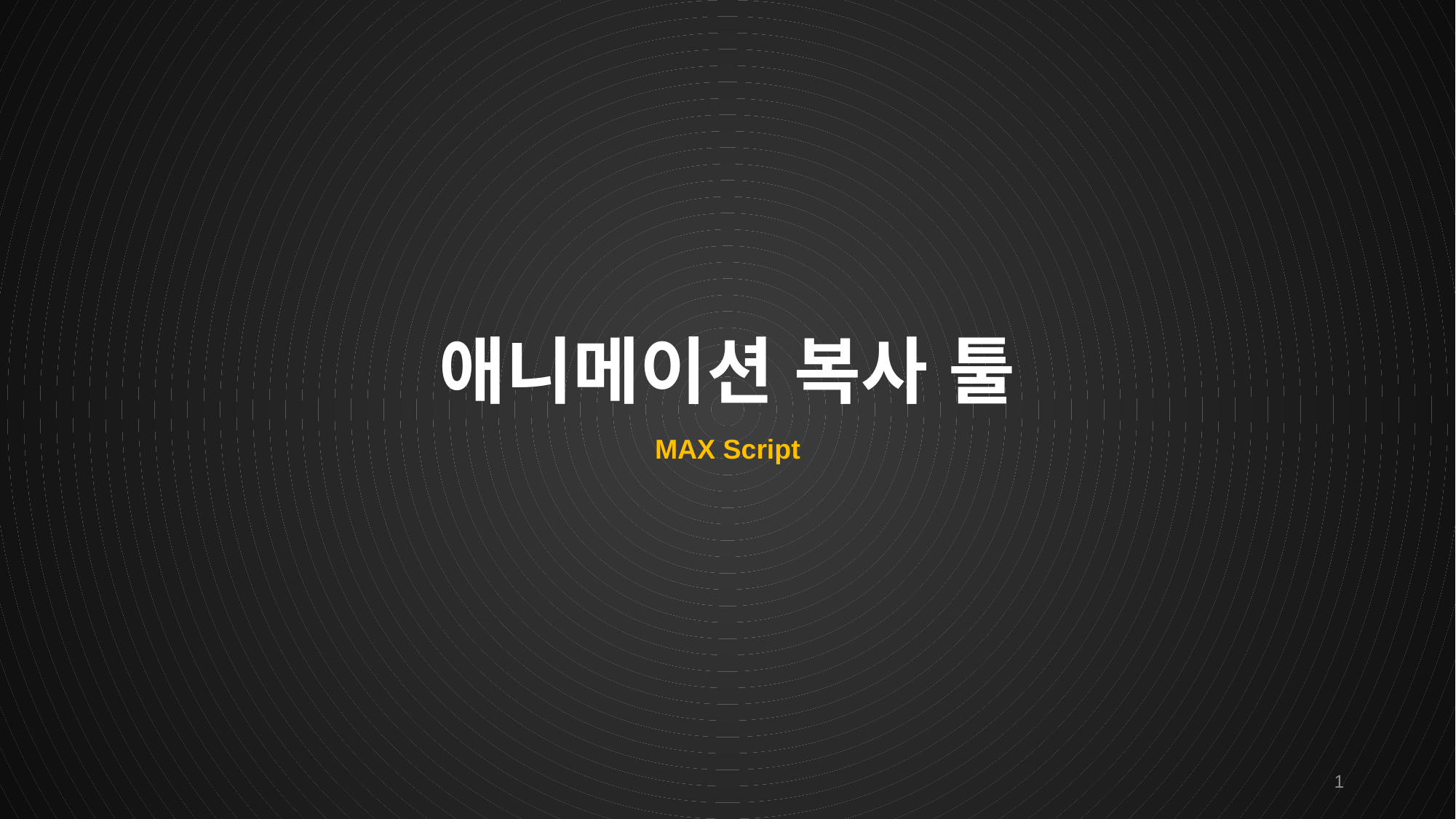

# 애니메이션 복사 툴
MAX Script
1